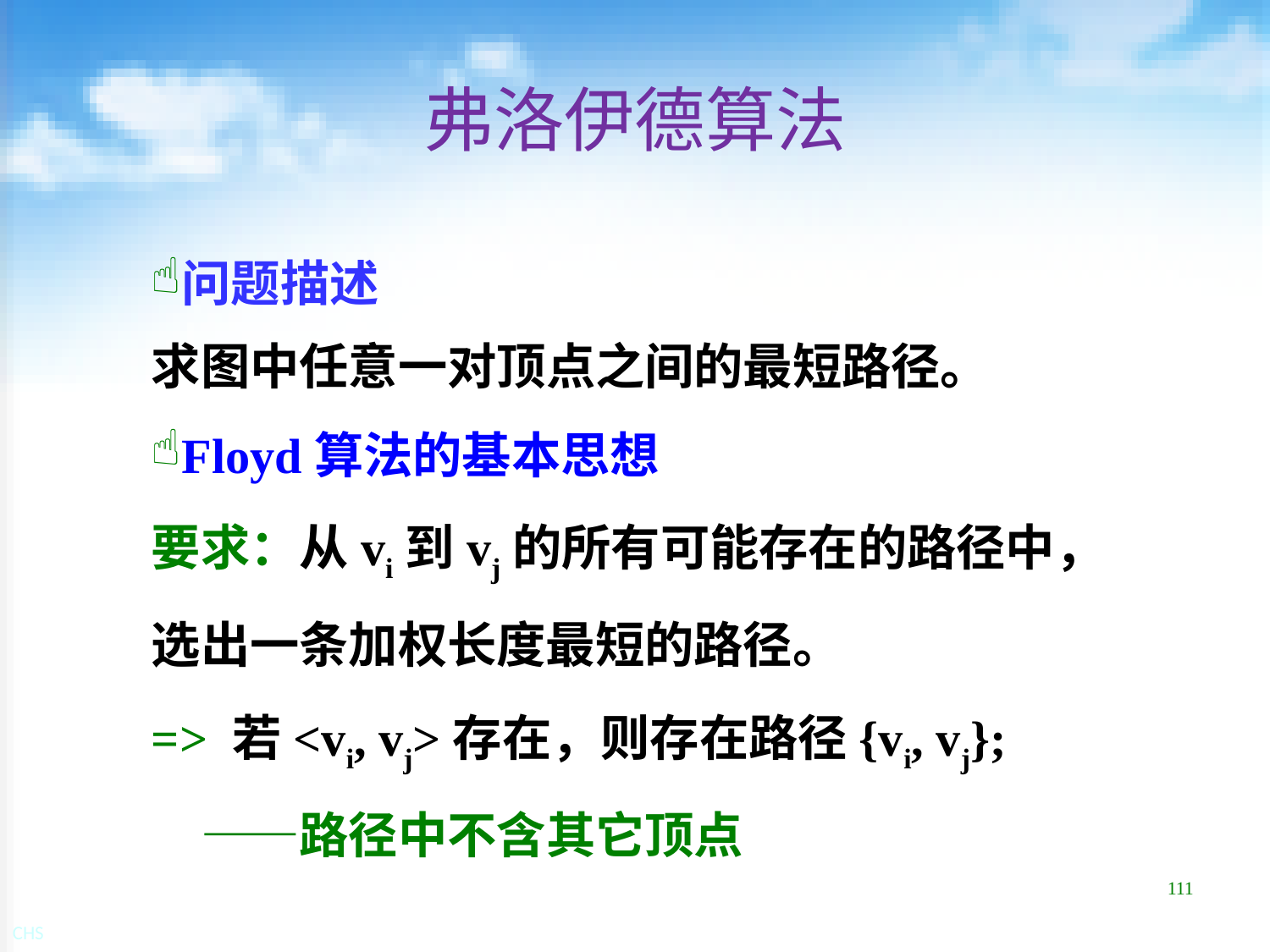

# 弗洛伊德算法
问题描述
求图中任意一对顶点之间的最短路径。
Floyd算法的基本思想
要求：从vi到vj的所有可能存在的路径中，选出一条加权长度最短的路径。
=> 若<vi, vj>存在，则存在路径{vi, vj};
　——路径中不含其它顶点
111